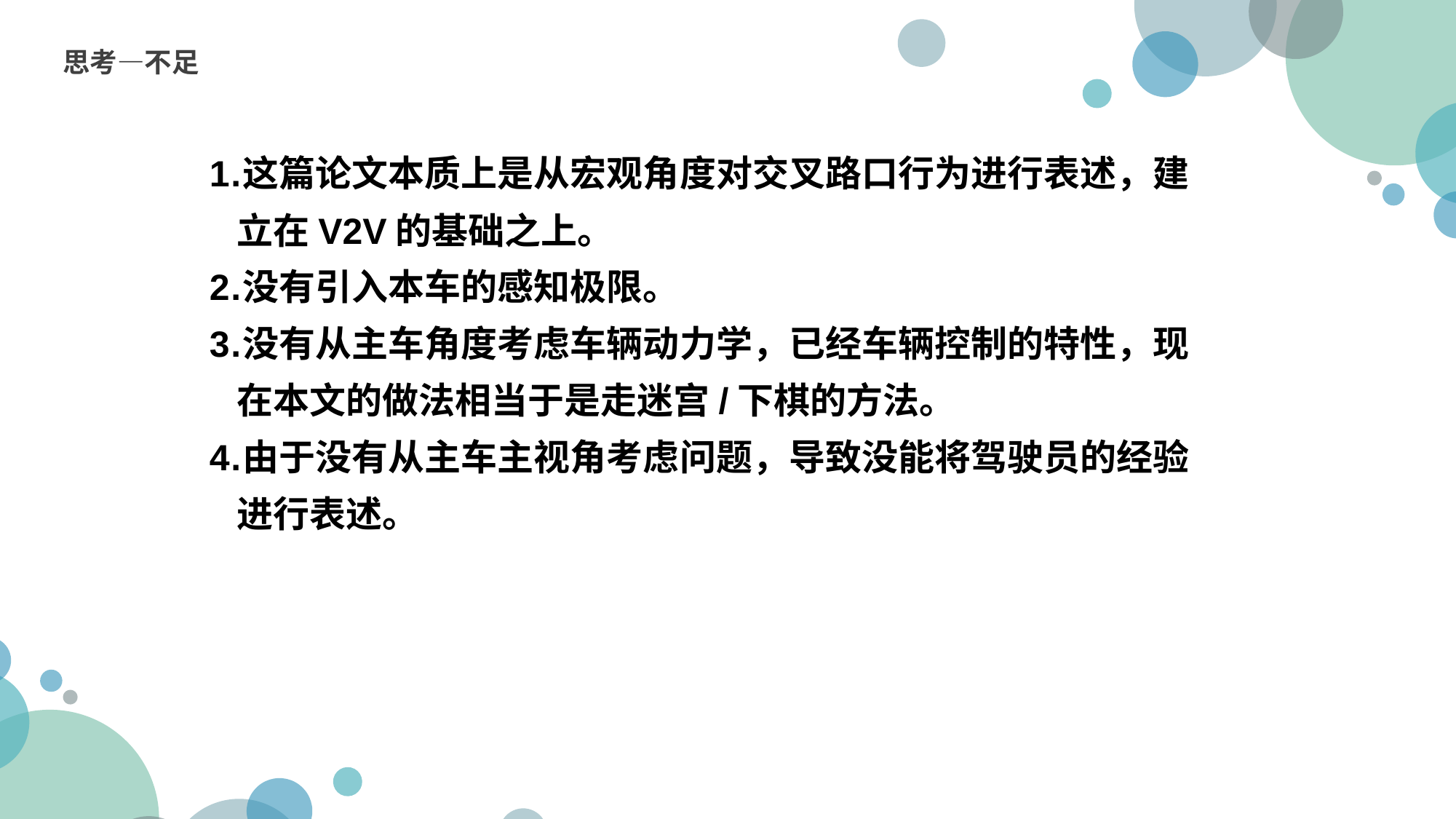

思考—不足
这篇论文本质上是从宏观角度对交叉路口行为进行表述，建立在V2V的基础之上。
没有引入本车的感知极限。
没有从主车角度考虑车辆动力学，已经车辆控制的特性，现在本文的做法相当于是走迷宫/下棋的方法。
由于没有从主车主视角考虑问题，导致没能将驾驶员的经验进行表述。